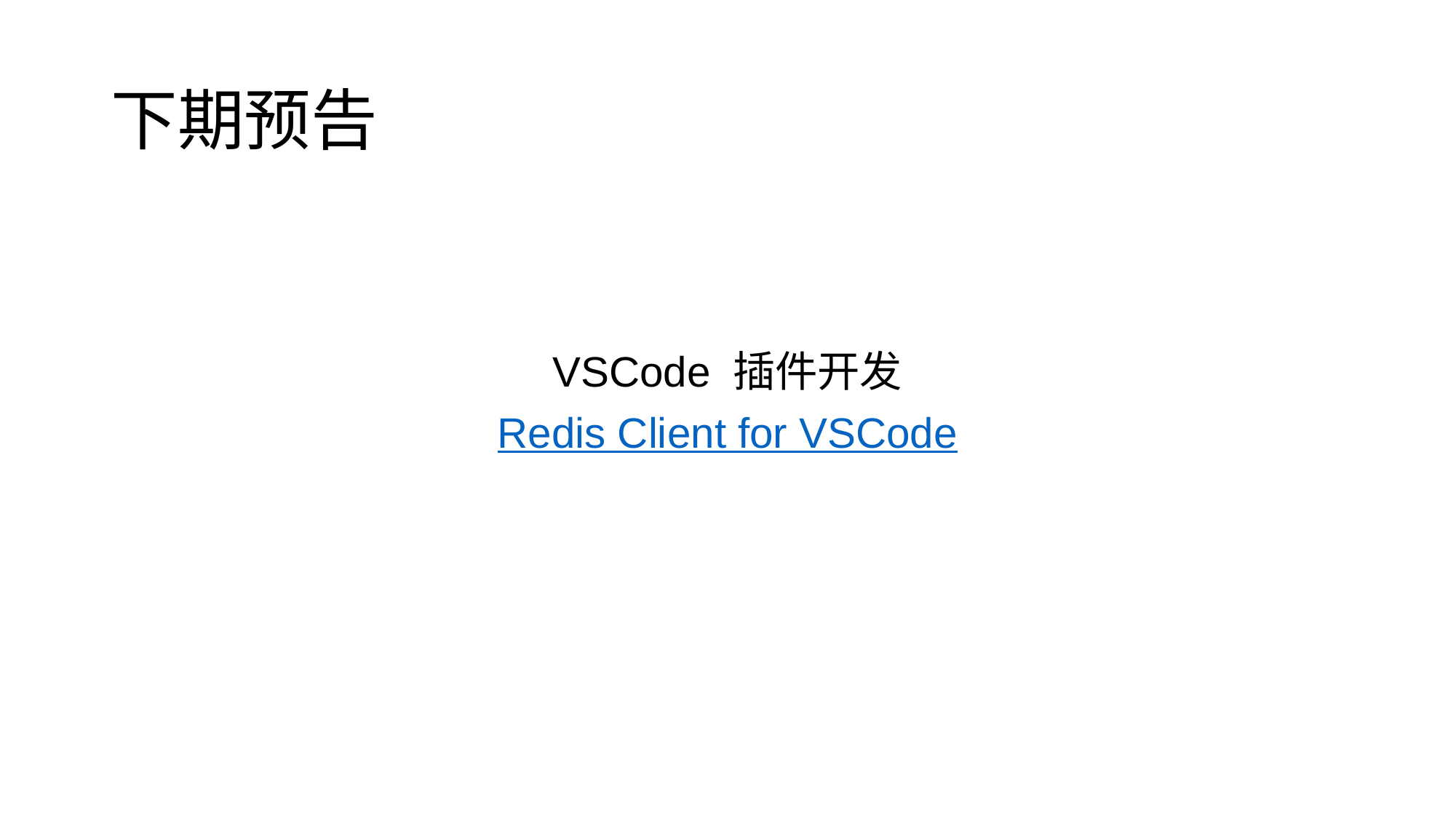

# 下期预告

VSCode 插件开发
Redis Client for VSCode